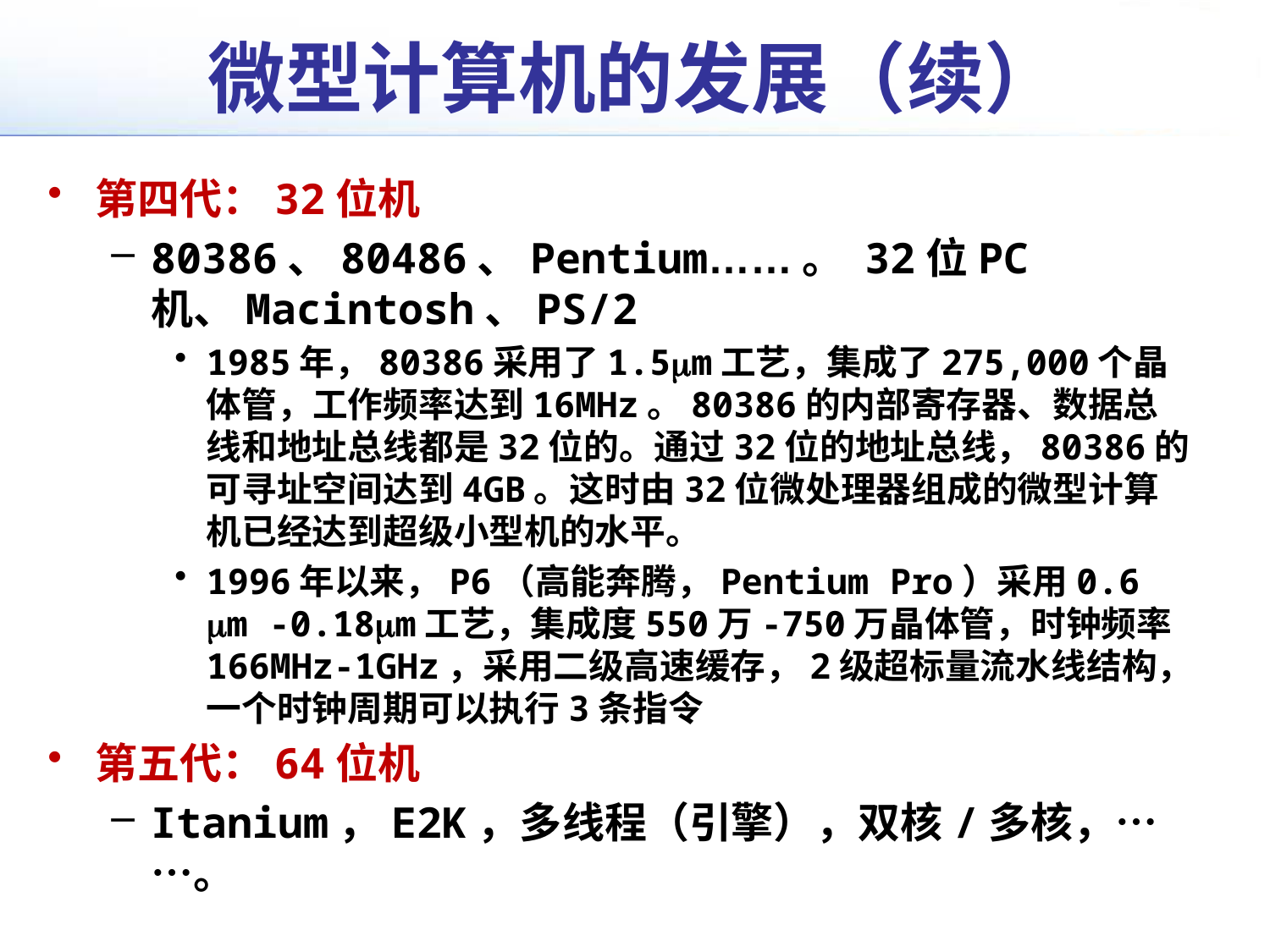

# 微型计算机的发展（续）
第四代：32位机
80386、80486、Pentium……。 32位PC机、Macintosh、PS/2
1985年，80386采用了1.5μm工艺，集成了275,000个晶体管，工作频率达到16MHz。80386的内部寄存器、数据总线和地址总线都是32位的。通过32位的地址总线，80386的可寻址空间达到4GB。这时由32位微处理器组成的微型计算机已经达到超级小型机的水平。
1996年以来，P6（高能奔腾，Pentium Pro）采用0.6 μm -0.18μm工艺，集成度550万-750万晶体管，时钟频率166MHz-1GHz，采用二级高速缓存，2级超标量流水线结构，一个时钟周期可以执行3条指令
第五代：64位机
Itanium，E2K，多线程（引擎），双核/多核，……。